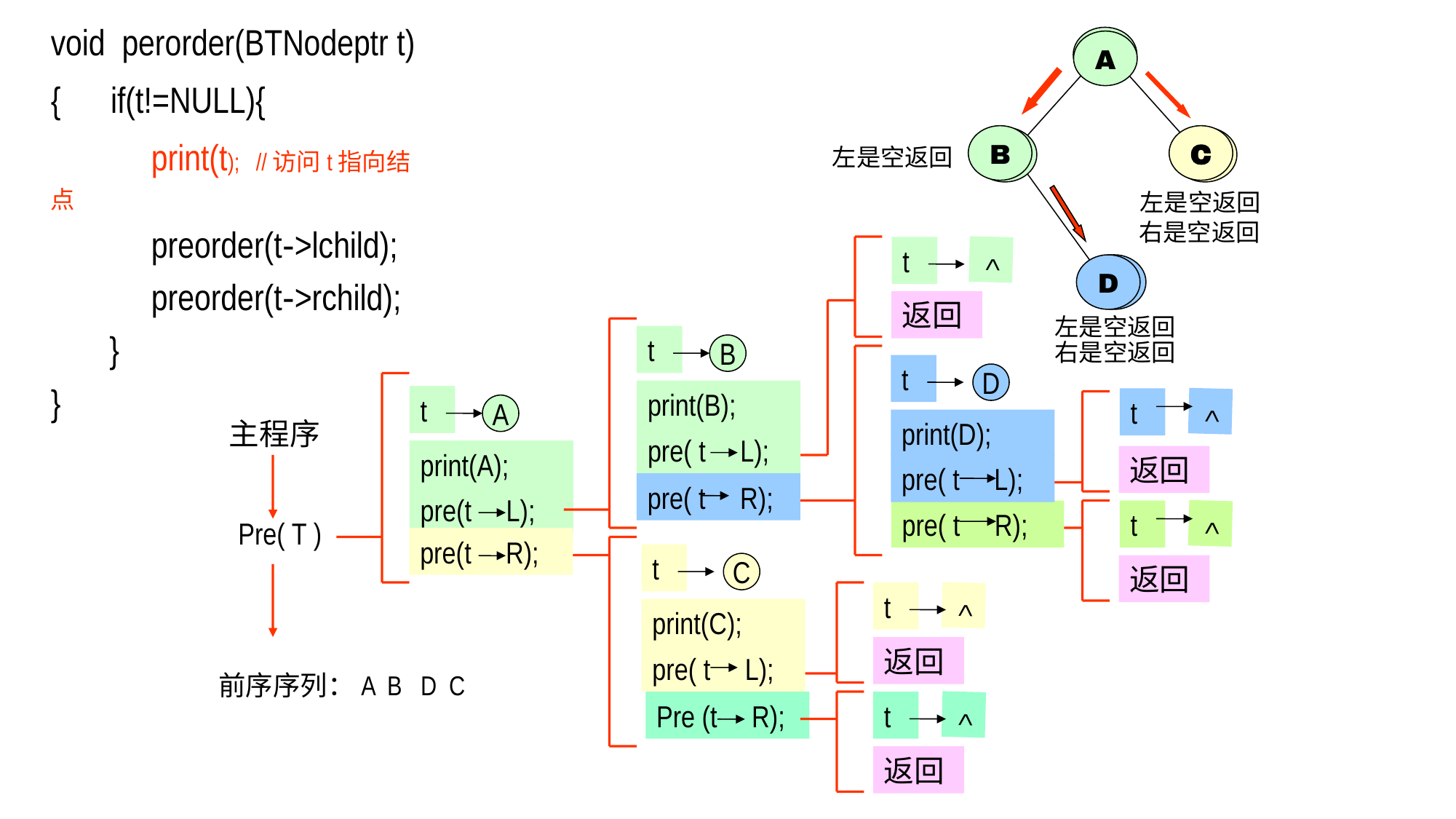

void  perorder(BTNodeptr t)
{      if(t!=NULL){
            print(t);   //访问t指向结点
            preorder(t->lchild);
            preorder(t->rchild);
       }
}
A
A
t
A

print(A);
pre(t     L);

pre(t     R);

B
t
B

print(B);
pre( t     L);

C
t
C

print(C);
pre( t     L);

B
C
左是空返回
t
>

pre( t     R);

左是空返回
t
>

右是空返回
t
>

D
D
t
D

print(D);
pre( t     L);

返回
左是空返回
t
>

右是空返回
t
>

主程序

Pre( T )
返回
pre( t     R);

返回

返回
前序序列：A  B   D  C

Pre (t     R);

返回